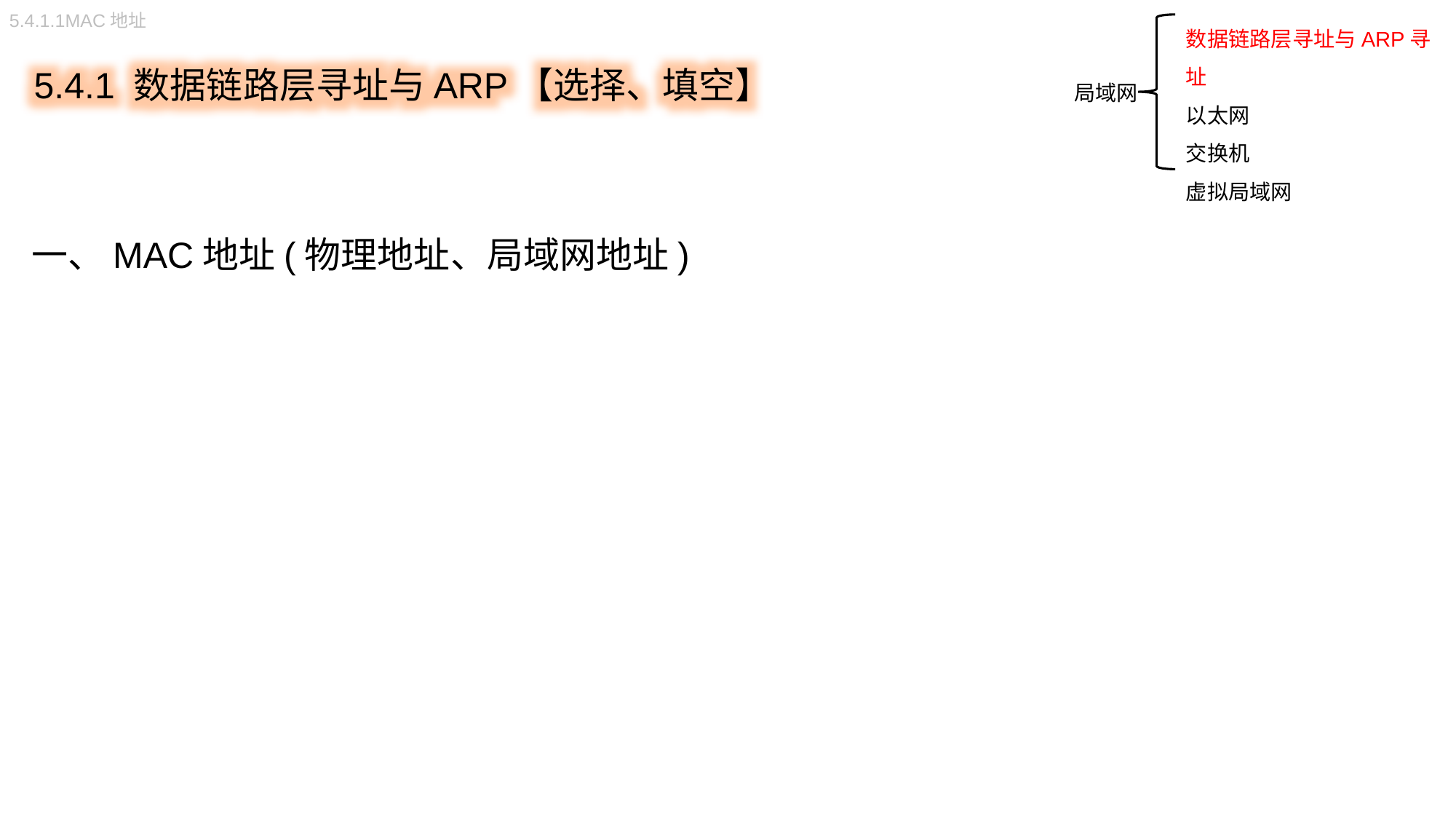

5.4.1.1MAC地址
数据链路层寻址与ARP寻址
以太网
交换机
虚拟局域网

5.4.1 数据链路层寻址与ARP【选择、填空】
局域网
一、MAC地址(物理地址、局域网地址)：MAC地址具有唯一性，每个接口（网络适配器）对应一个MAC地址。